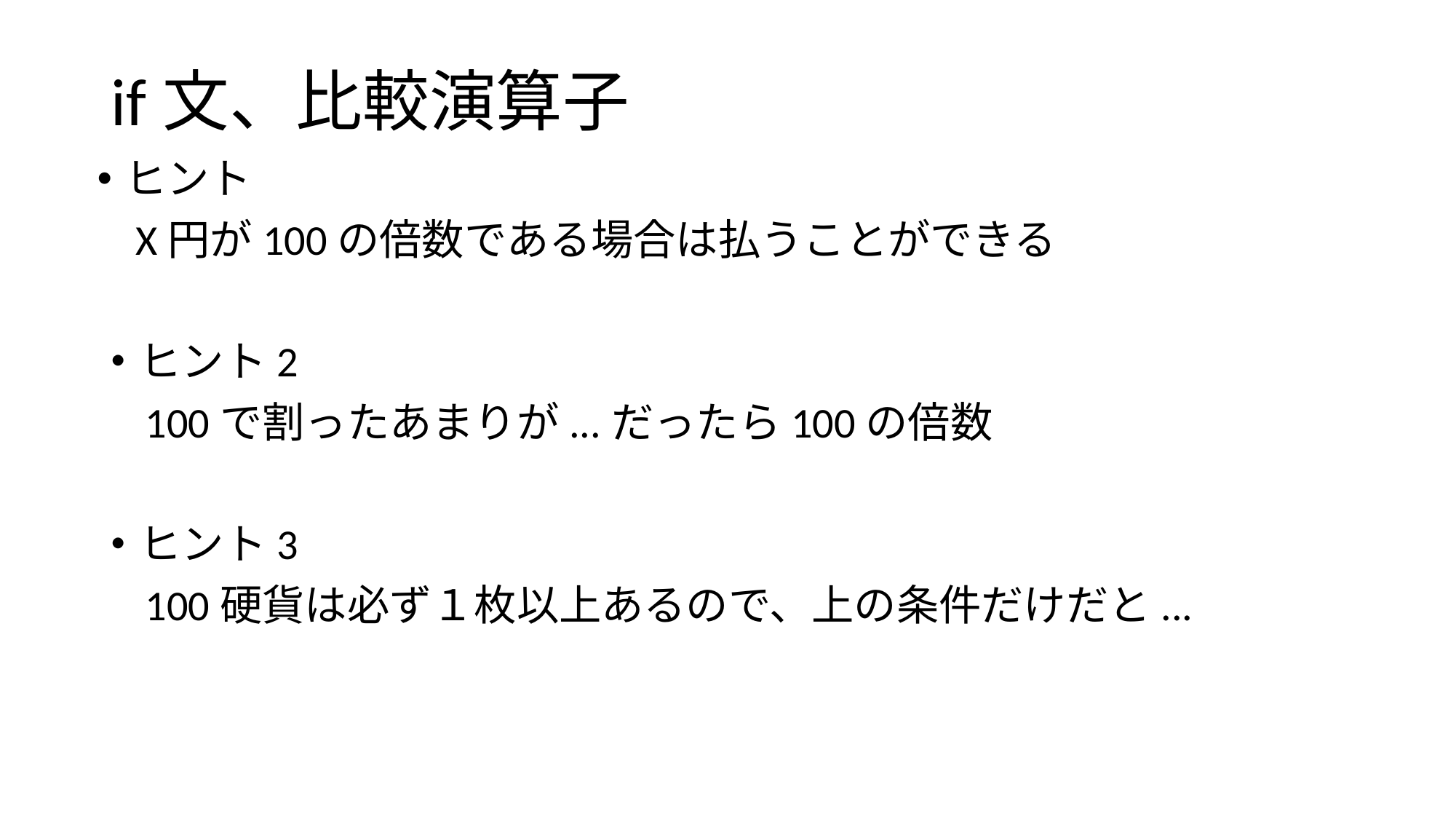

if文、比較演算子
ヒント
    X円が100の倍数である場合は払うことができる

・ヒント2
     100で割ったあまりが...だったら100の倍数

・ヒント3
     100硬貨は必ず１枚以上あるので、上の条件だけだと...